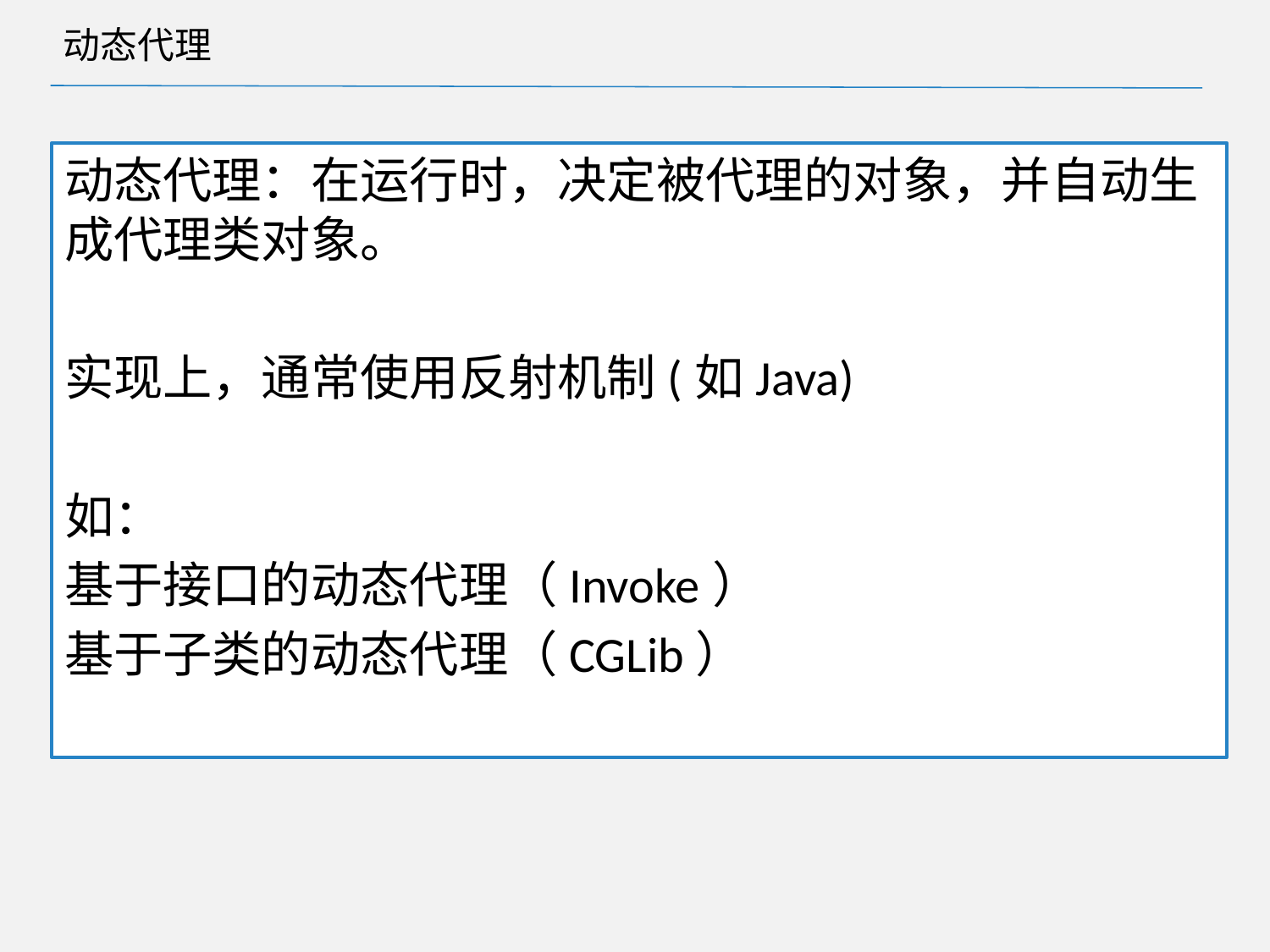

# 动态代理
动态代理：在运行时，决定被代理的对象，并自动生成代理类对象。

实现上，通常使用反射机制(如Java)

如：
基于接口的动态代理（Invoke）
基于子类的动态代理（CGLib）